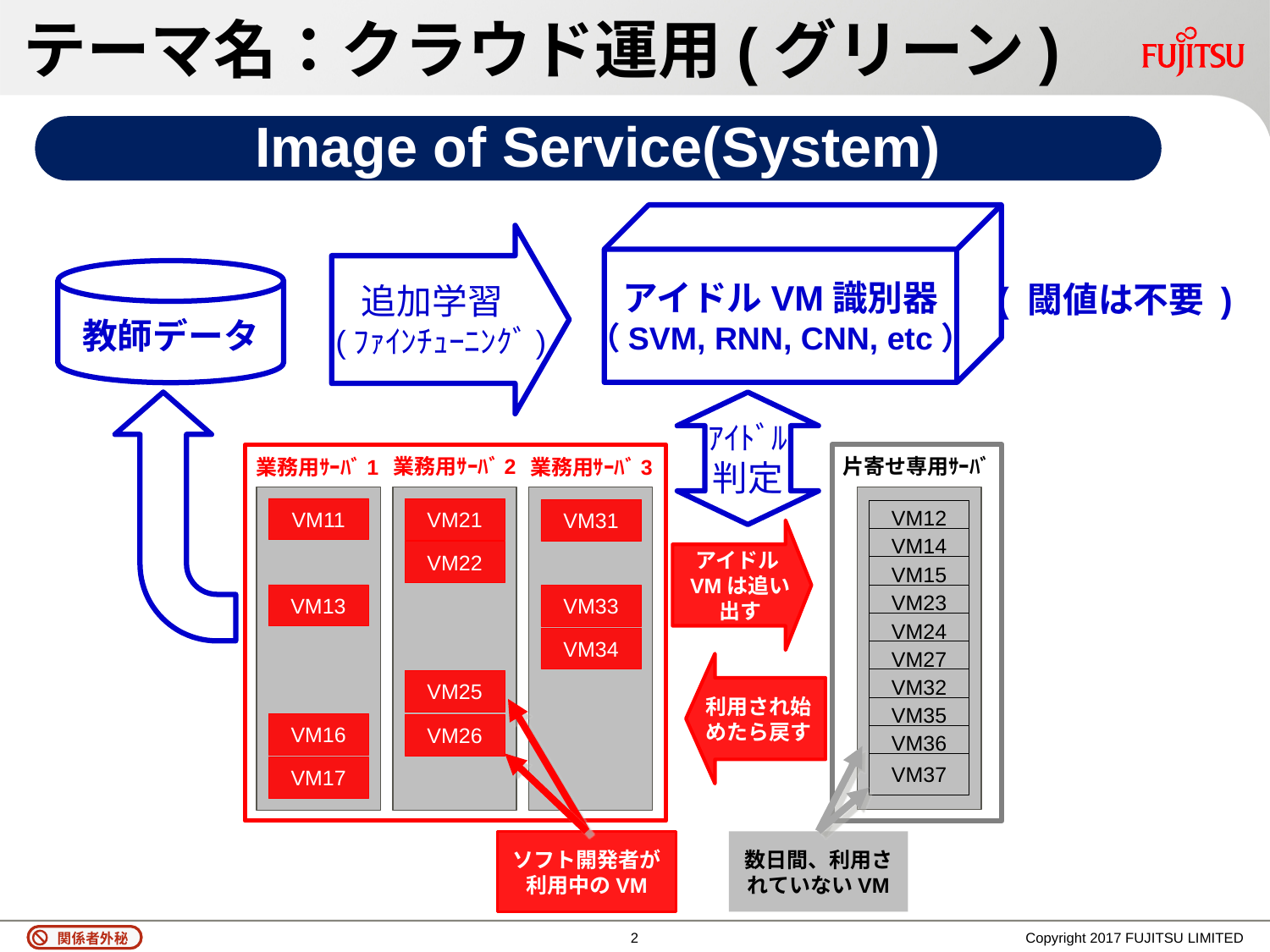

# テーマ名：クラウド運用(グリーン)
Image of Service(System)
アイドルVM識別器
（SVM, RNN, CNN, etc）
追加学習
  (ﾌｧｲﾝﾁｭｰﾆﾝｸﾞ)
教師データ
( 閾値は不要 )
ｱｲﾄﾞﾙ
判定

業務用ｻｰﾊﾞ2

VM21
VM22
VM25
VM26
業務用ｻｰﾊﾞ1

VM11
VM13
VM16
VM17
業務用ｻｰﾊﾞ3

VM31
VM33
VM34

片寄せ専用ｻｰﾊﾞ

VM12
VM14
VM15
VM23
VM24
VM27
VM32
VM35
VM36
VM37
アイドルVMは追い出す
利用され始めたら戻す
数日間、利用されていないVM
ソフト開発者が
利用中のVM

2
Copyright 2017 FUJITSU LIMITED